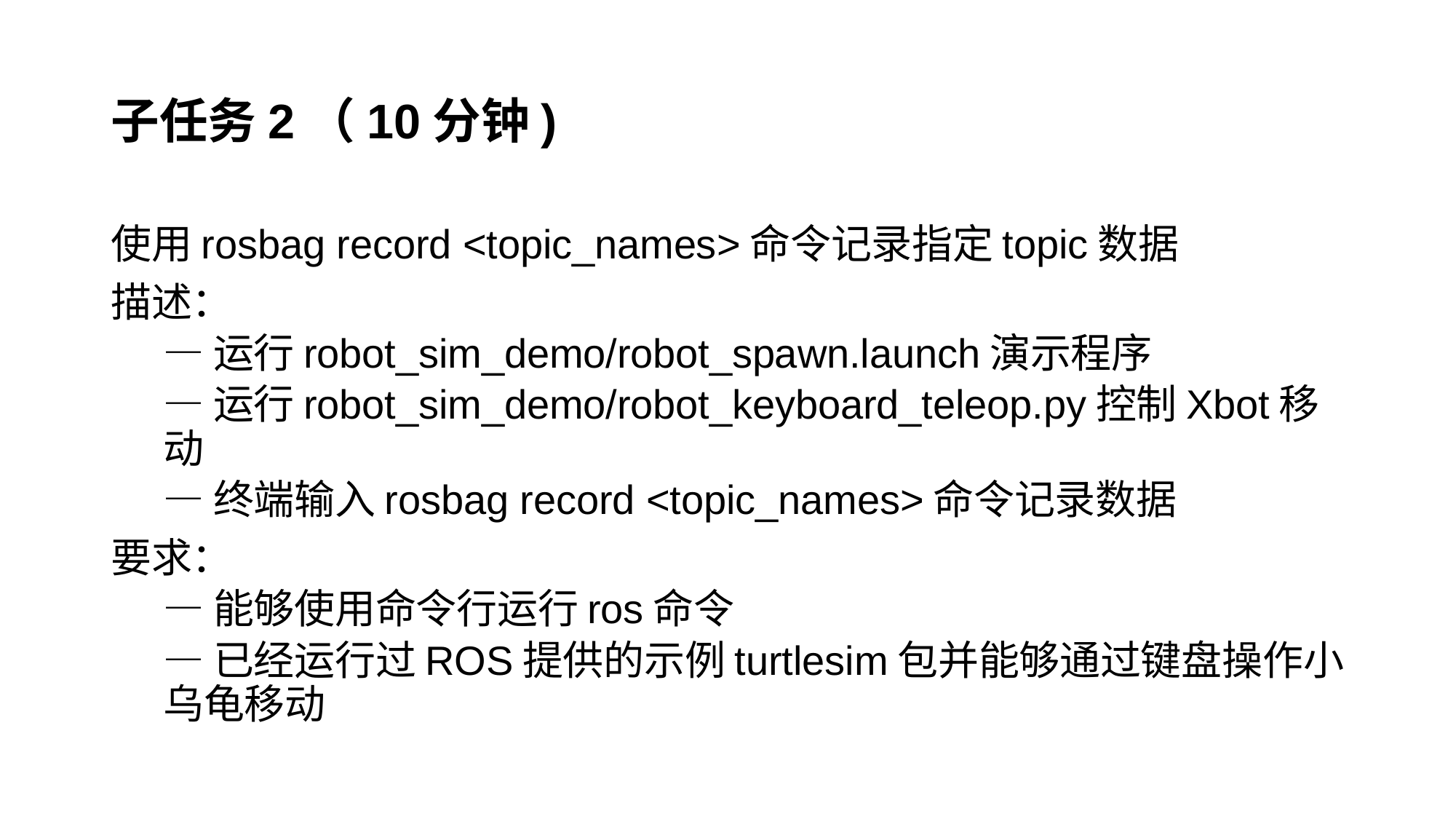

# 子任务2（10分钟)
使用rosbag record <topic_names>命令记录指定topic数据
描述：
—运行robot_sim_demo/robot_spawn.launch演示程序
—运行robot_sim_demo/robot_keyboard_teleop.py控制Xbot移动
—终端输入rosbag record <topic_names>命令记录数据
要求：
—能够使用命令行运行ros命令
—已经运行过ROS提供的示例turtlesim包并能够通过键盘操作小乌龟移动